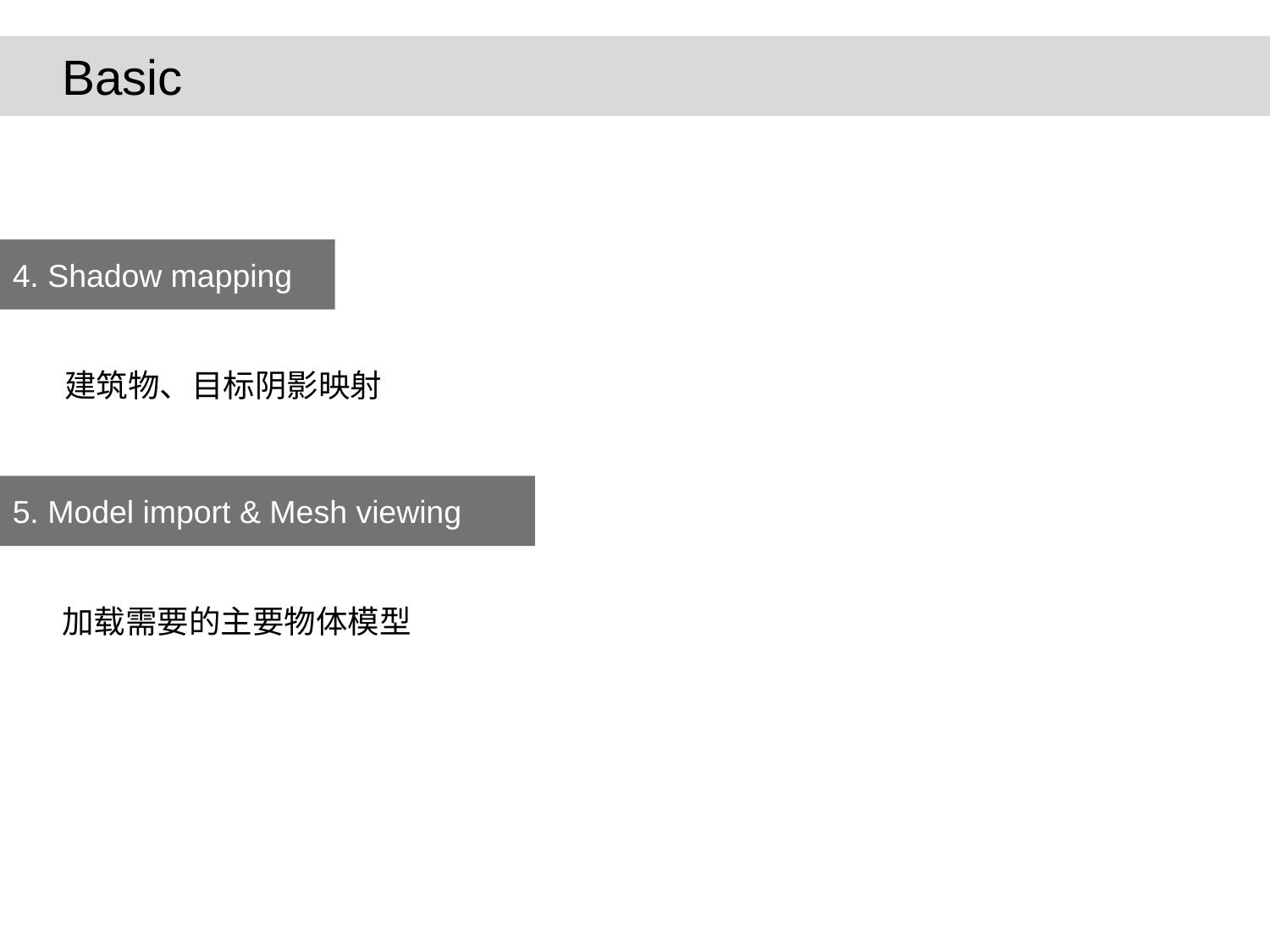

Basic
4. Shadow mapping
点击添加文本
建筑物、目标阴影映射
点击添加文本
5. Model import & Mesh viewing
点击添加文本
加载需要的主要物体模型
点击添加文本